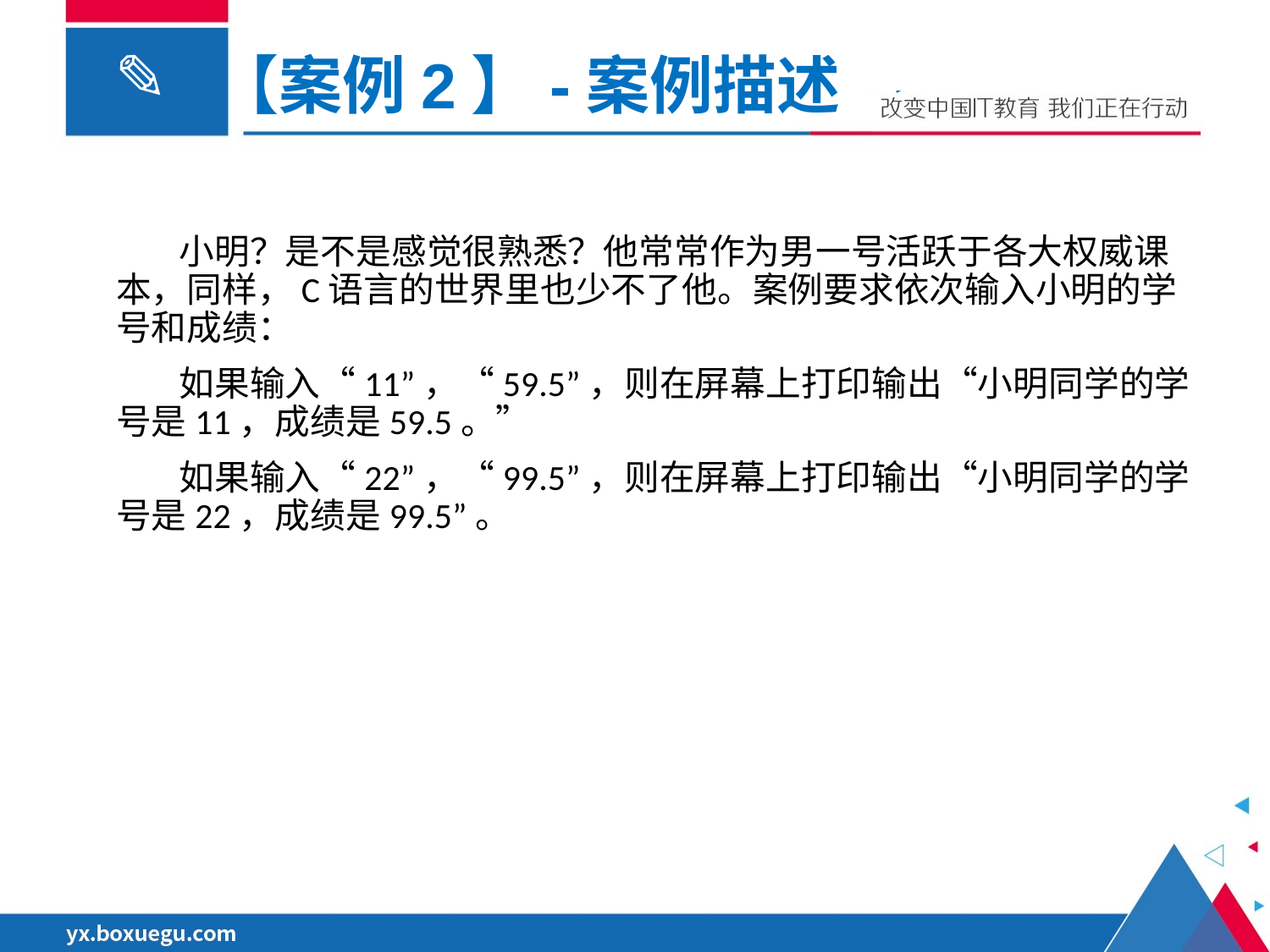

【案例2】-案例描述
       小明？是不是感觉很熟悉？他常常作为男一号活跃于各大权威课本，同样，C语言的世界里也少不了他。案例要求依次输入小明的学号和成绩：
       如果输入“11”，“59.5”，则在屏幕上打印输出“小明同学的学号是11，成绩是59.5。”
       如果输入“22”，“99.5”，则在屏幕上打印输出“小明同学的学号是22，成绩是99.5”。